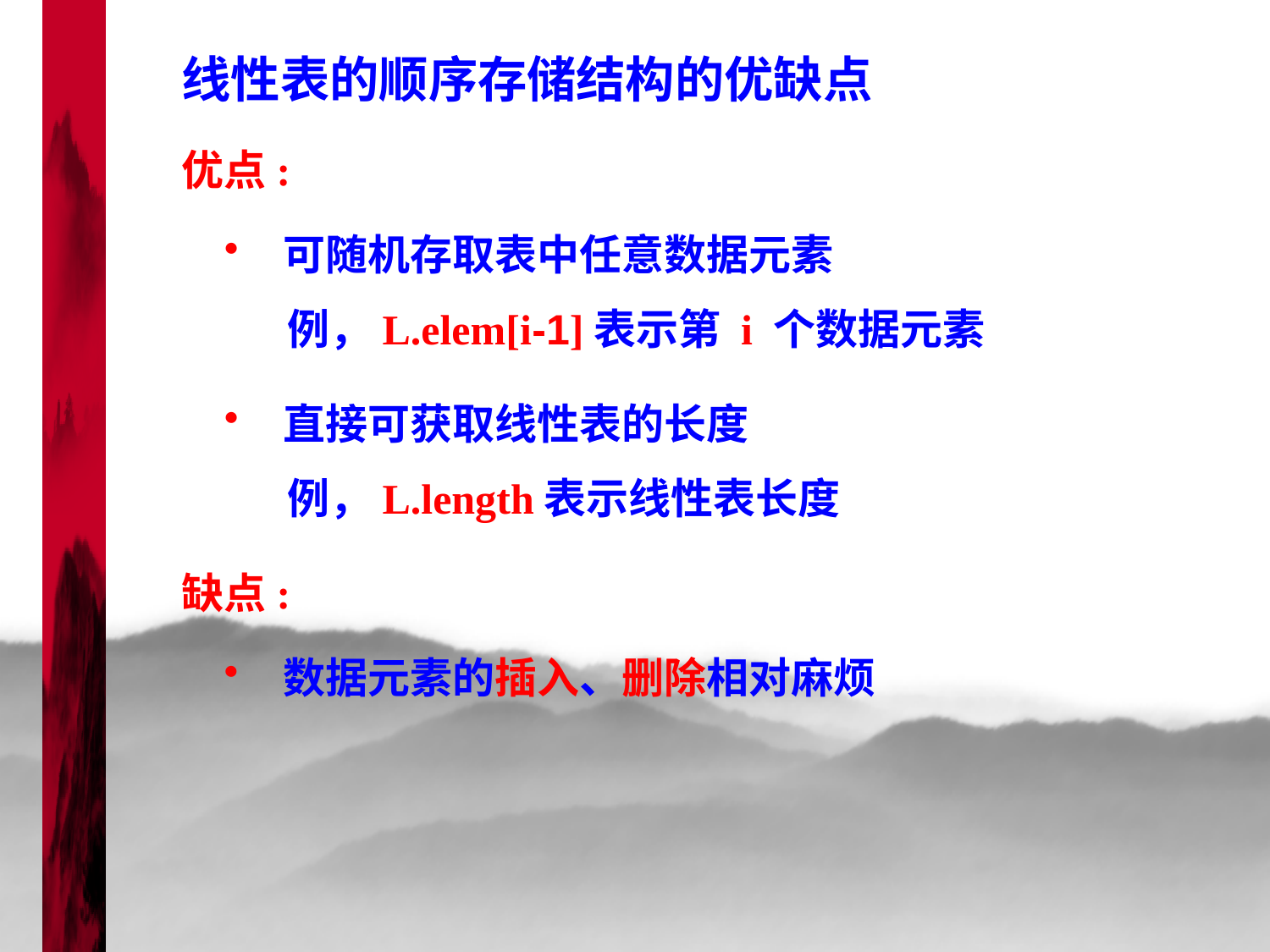

线性表的顺序存储结构的优缺点
优点:
  可随机存取表中任意数据元素
例，L.elem[i-1]表示第 i 个数据元素
  直接可获取线性表的长度
例，L.length表示线性表长度
缺点:
  数据元素的插入、删除相对麻烦